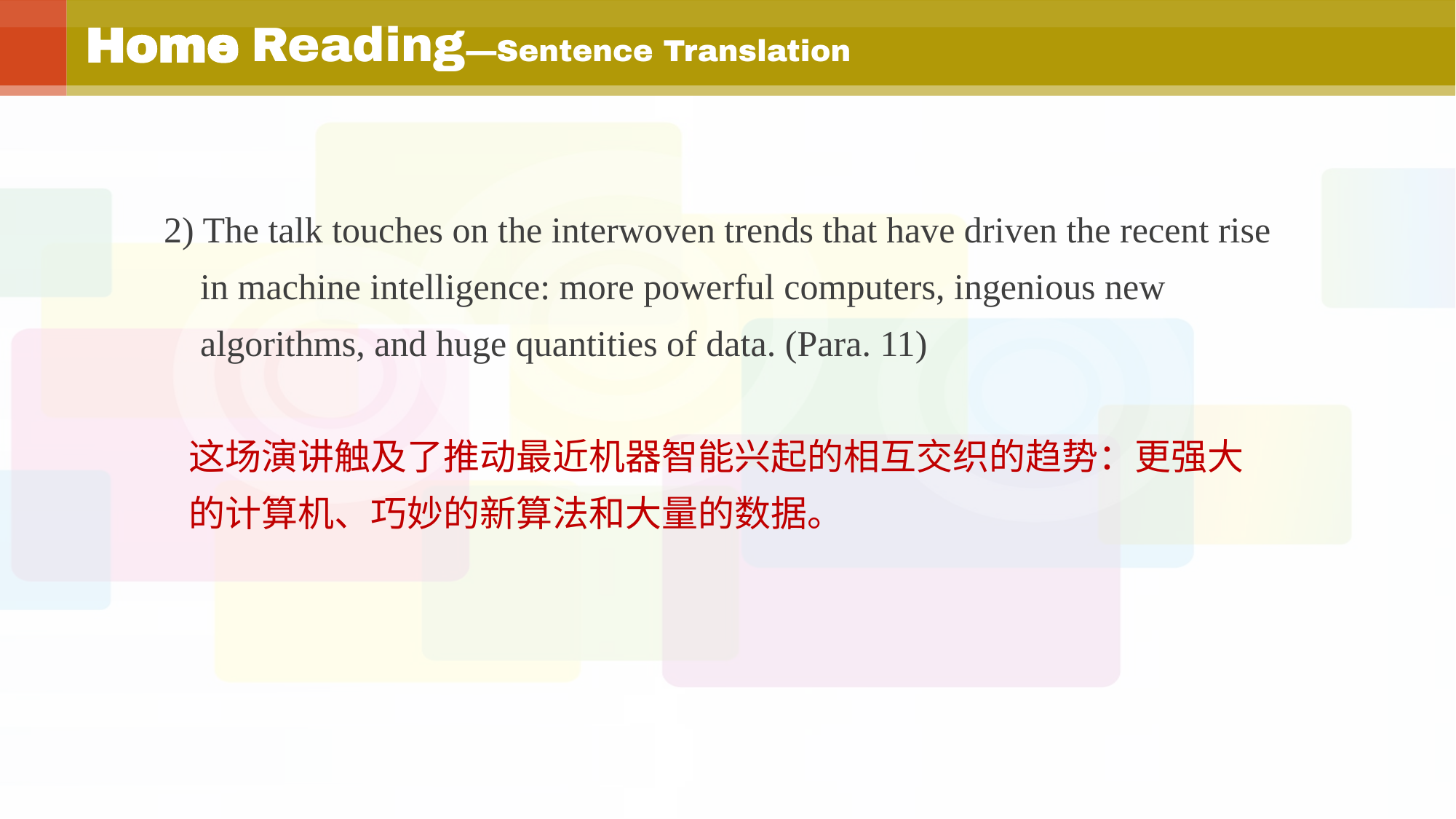

# Home Reading—Sentence Translation
2) The talk touches on the interwoven trends that have driven the recent rise
    in machine intelligence: more powerful computers, ingenious new
    algorithms, and huge quantities of data. (Para. 11)

  这场演讲触及了推动最近机器智能兴起的相互交织的趋势：更强大
  的计算机、巧妙的新算法和大量的数据。